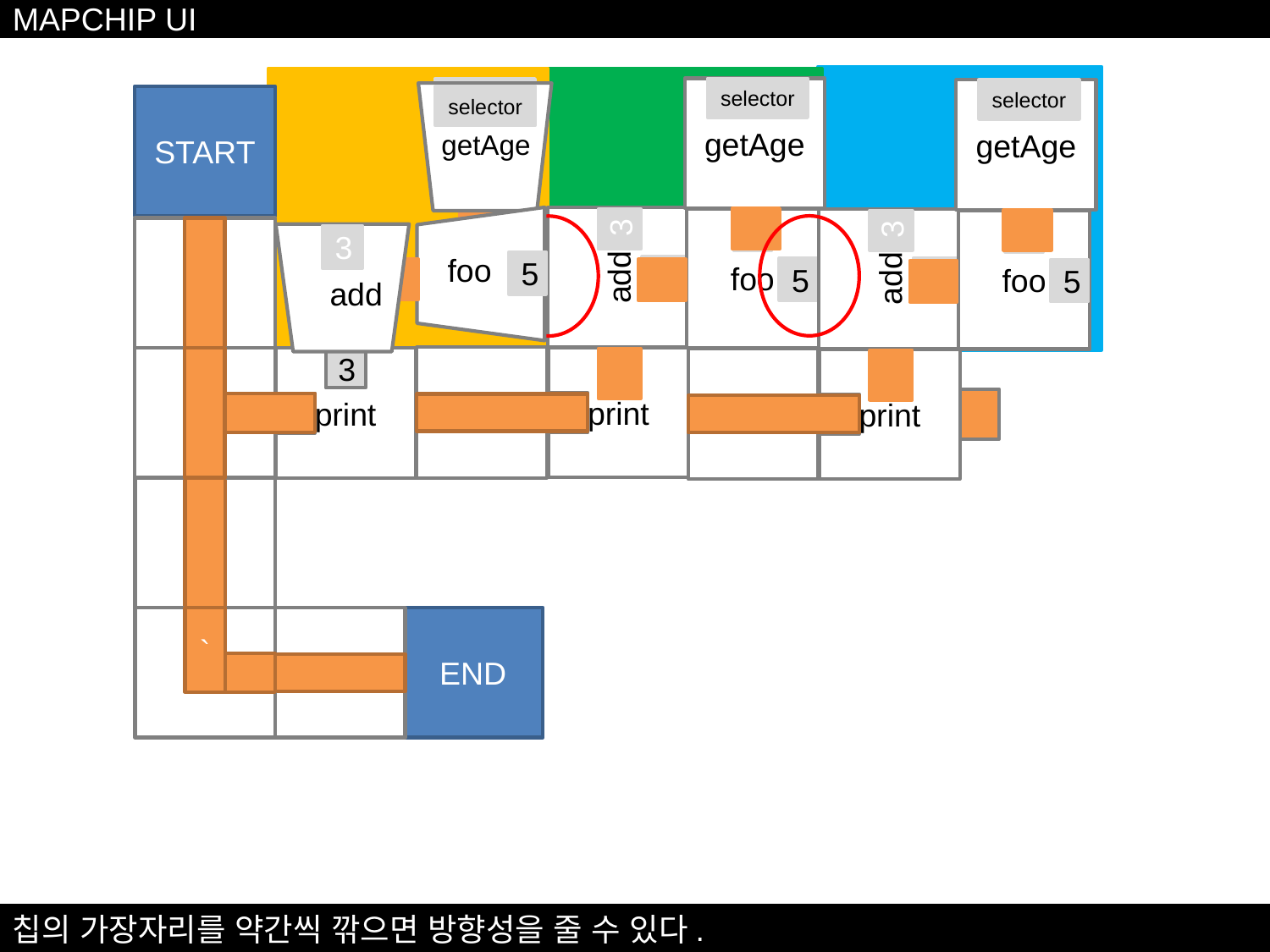

MAPCHIP UI

getAge
selector

selector

getAge
selector

START
selector
getAge
foo

5

foo

5

3
add
3
5

add
3
5

foo
5

add

print

print

print

3

END

`

칩의 가장자리를 약간씩 깎으면 방향성을 줄 수 있다.